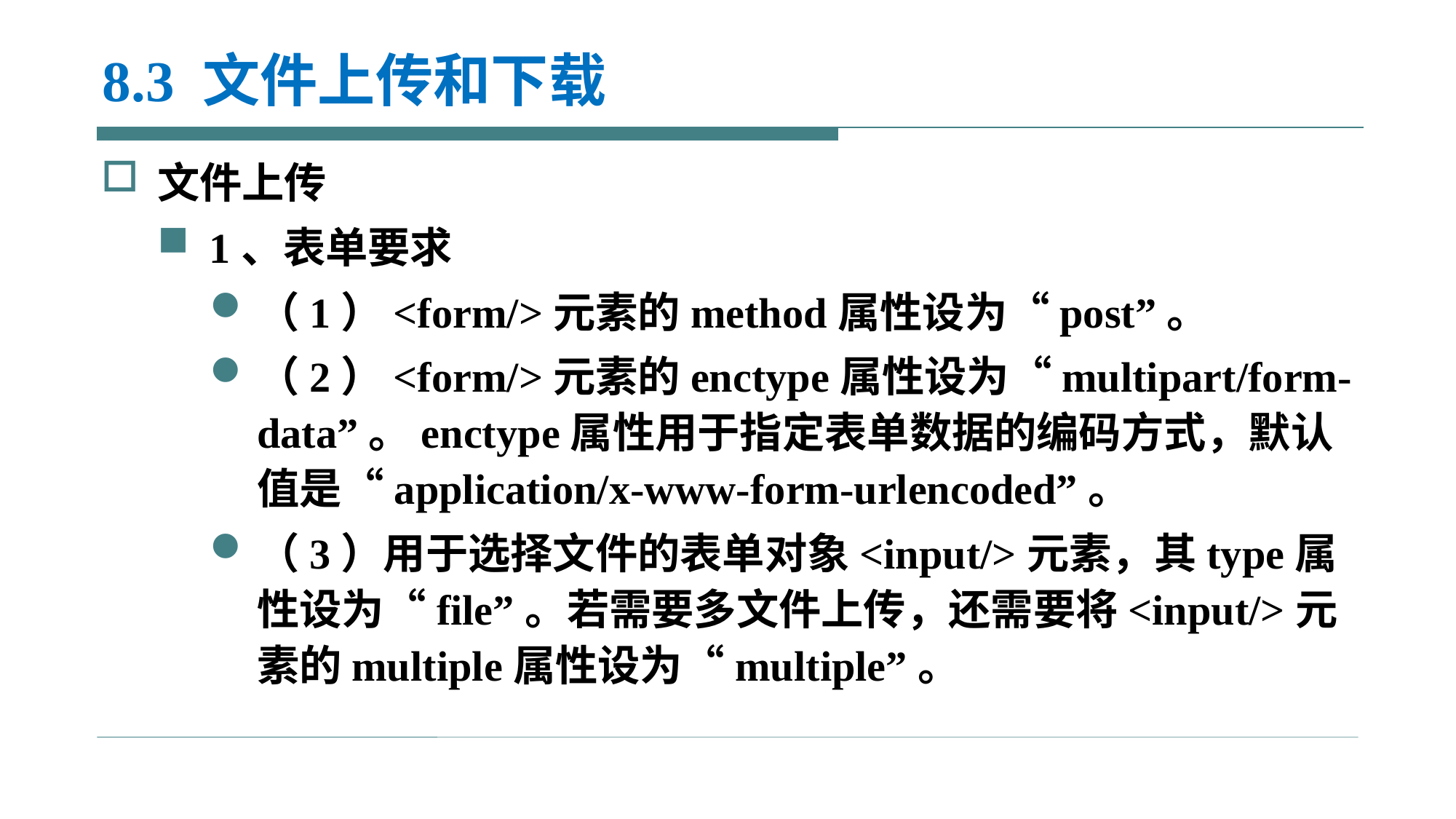

# 8.3 文件上传和下载
文件上传
1、表单要求
（1）<form/>元素的method属性设为“post”。
（2）<form/>元素的enctype属性设为“multipart/form-data”。enctype属性用于指定表单数据的编码方式，默认值是“application/x-www-form-urlencoded”。
（3）用于选择文件的表单对象<input/>元素，其type属性设为“file”。若需要多文件上传，还需要将<input/>元素的multiple属性设为“multiple”。
17